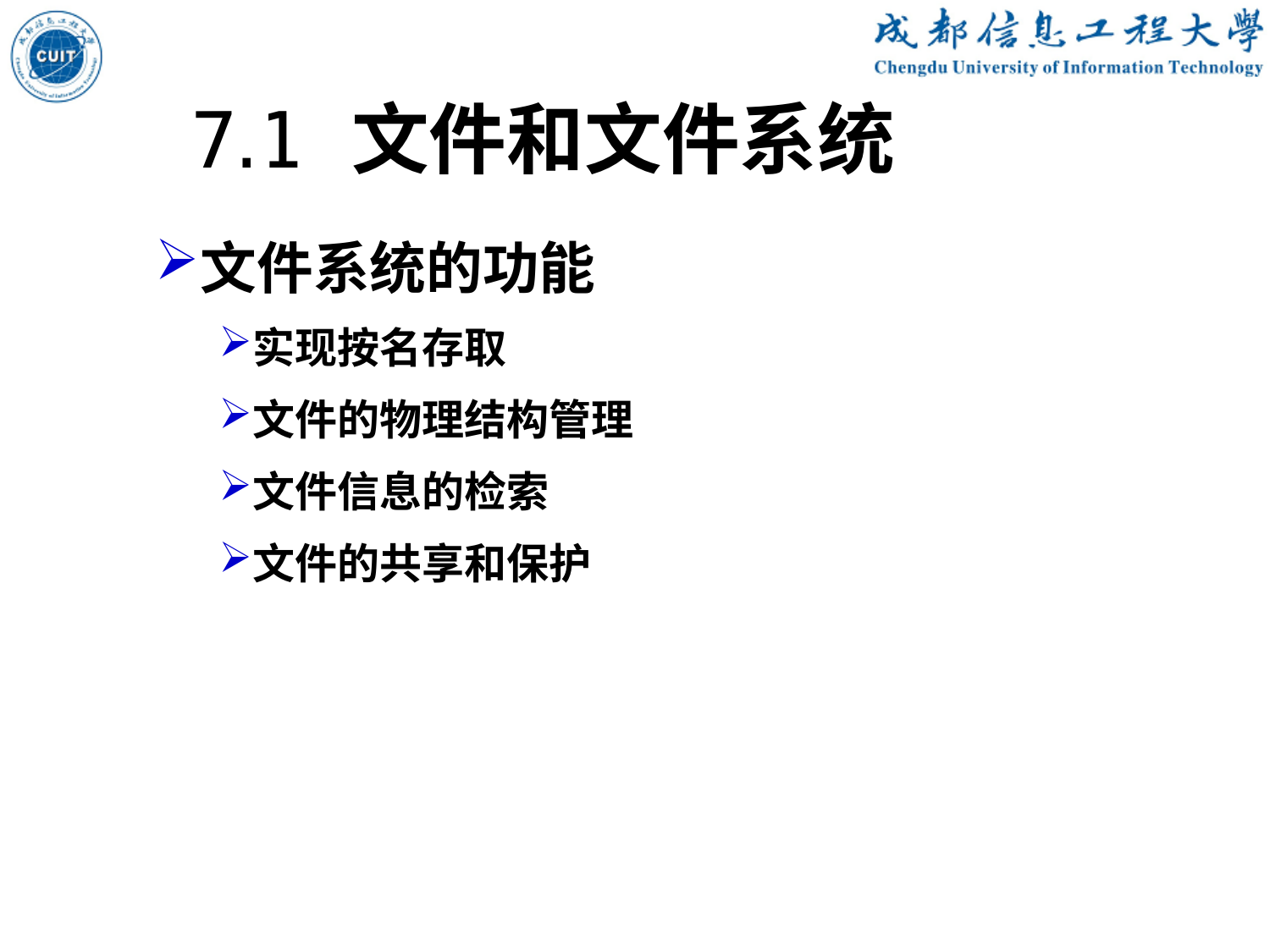

7.1 文件和文件系统
文件系统的功能
实现按名存取
文件的物理结构管理
文件信息的检索
文件的共享和保护